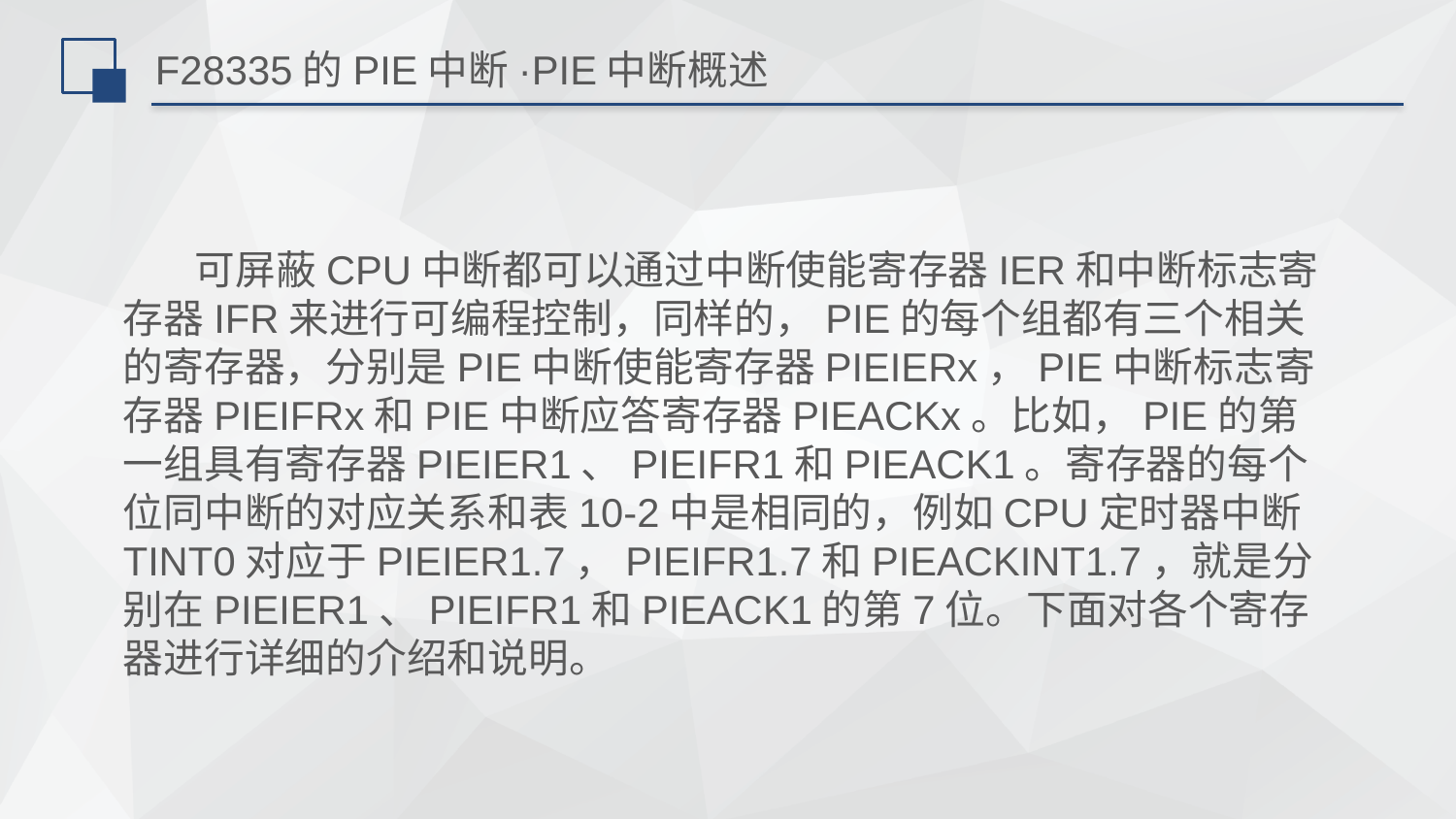

# F28335的PIE中断·PIE中断概述
可屏蔽CPU中断都可以通过中断使能寄存器IER和中断标志寄存器IFR来进行可编程控制，同样的，PIE的每个组都有三个相关的寄存器，分别是PIE中断使能寄存器PIEIERx，PIE中断标志寄存器PIEIFRx和PIE中断应答寄存器PIEACKx。比如，PIE的第一组具有寄存器PIEIER1、PIEIFR1和PIEACK1。寄存器的每个位同中断的对应关系和表10-2中是相同的，例如CPU定时器中断TINT0对应于PIEIER1.7，PIEIFR1.7和PIEACKINT1.7，就是分别在PIEIER1、PIEIFR1和PIEACK1的第7位。下面对各个寄存器进行详细的介绍和说明。